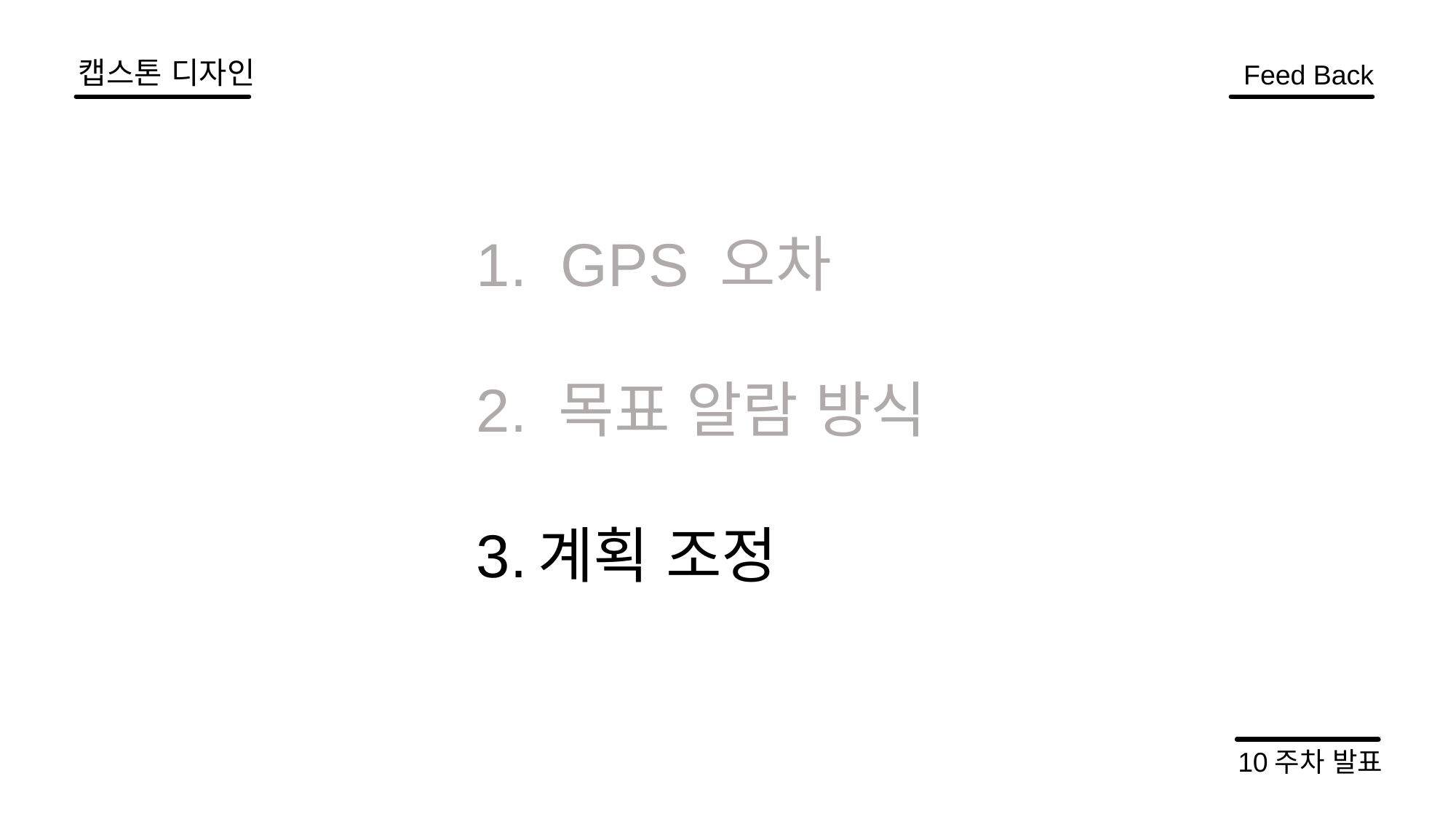

캡스톤 디자인
Feed Back
  GPS 오차

 목표 알람 방식

계획 조정
10주차 발표